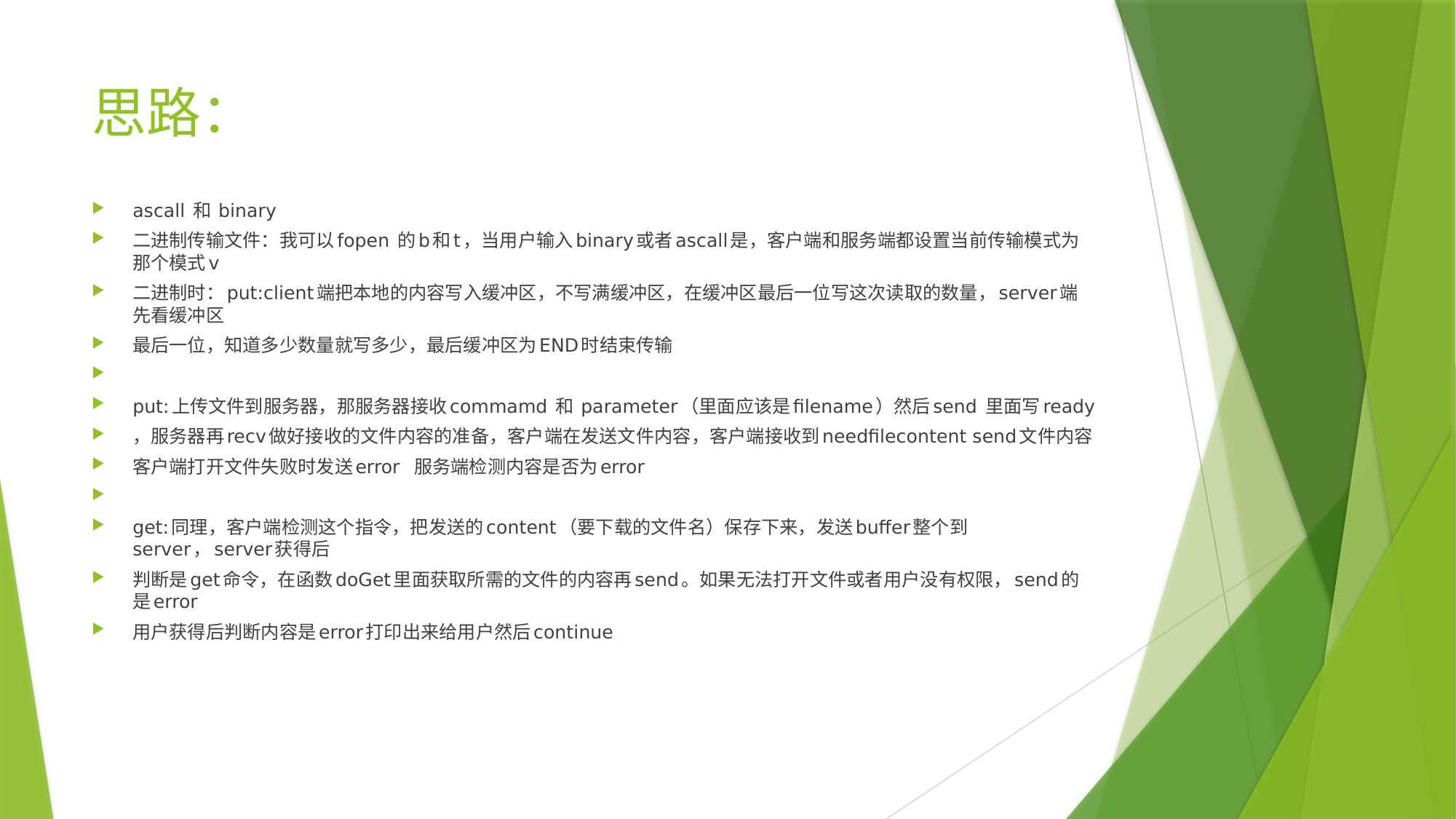

# 思路：
ascall 和 binary
二进制传输文件：我可以fopen 的b和t，当用户输入binary或者ascall是，客户端和服务端都设置当前传输模式为那个模式v
二进制时：put:client端把本地的内容写入缓冲区，不写满缓冲区，在缓冲区最后一位写这次读取的数量，server端先看缓冲区
最后一位，知道多少数量就写多少，最后缓冲区为END时结束传输

put:上传文件到服务器，那服务器接收commamd 和 parameter（里面应该是filename）然后send 里面写ready
，服务器再recv做好接收的文件内容的准备，客户端在发送文件内容，客户端接收到needfilecontent send文件内容
客户端打开文件失败时发送error  服务端检测内容是否为error

get:同理，客户端检测这个指令，把发送的content（要下载的文件名）保存下来，发送buffer整个到server，server获得后
判断是get命令，在函数doGet里面获取所需的文件的内容再send。如果无法打开文件或者用户没有权限，send的是error
用户获得后判断内容是error打印出来给用户然后continue